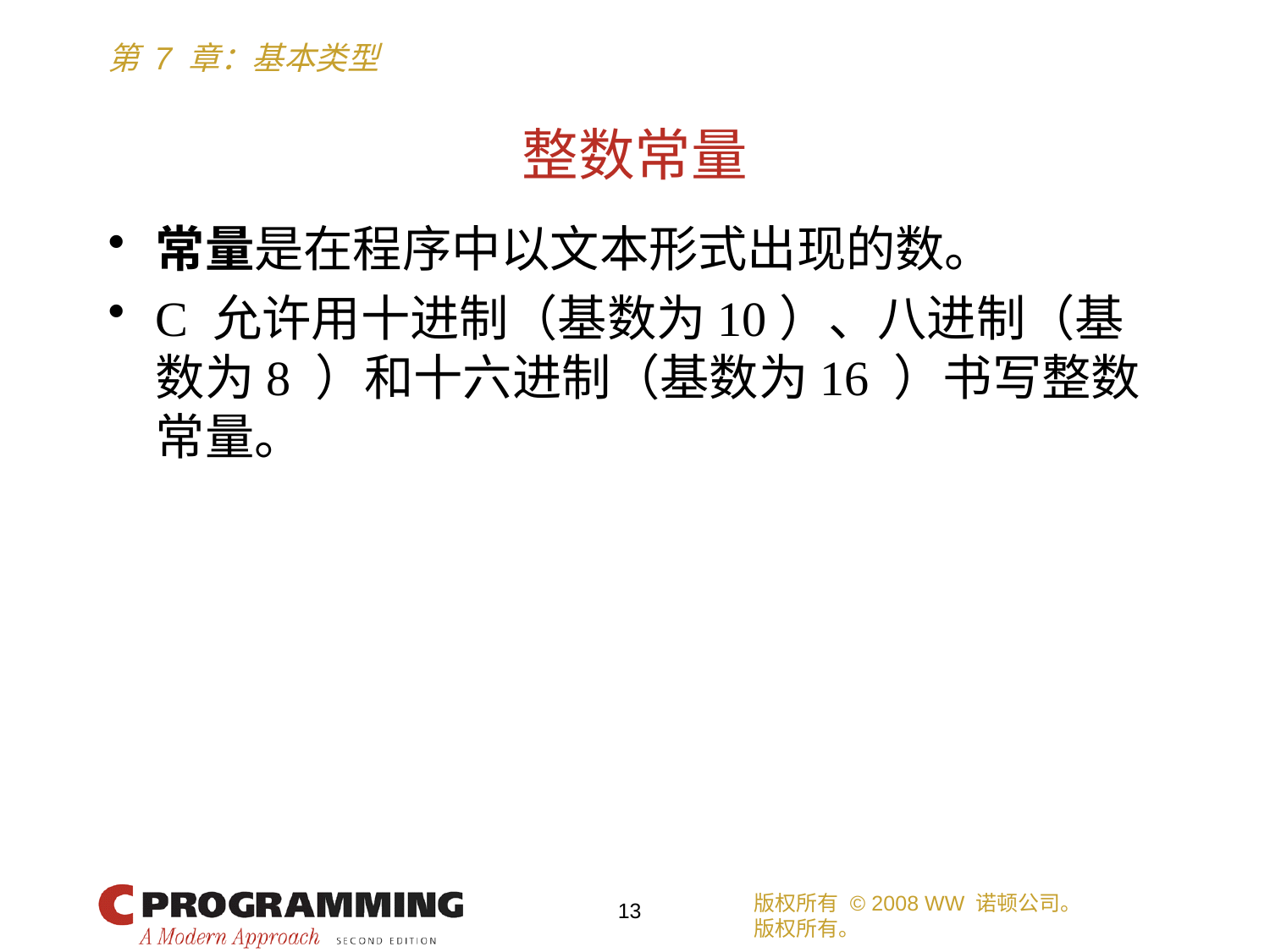

# 整数常量
常量是在程序中以文本形式出现的数。
C 允许用十进制（基数为10）、八进制（基数为8 ）和十六进制（基数为16 ）书写整数常量。
版权所有 © 2008 WW 诺顿公司。
版权所有。
13